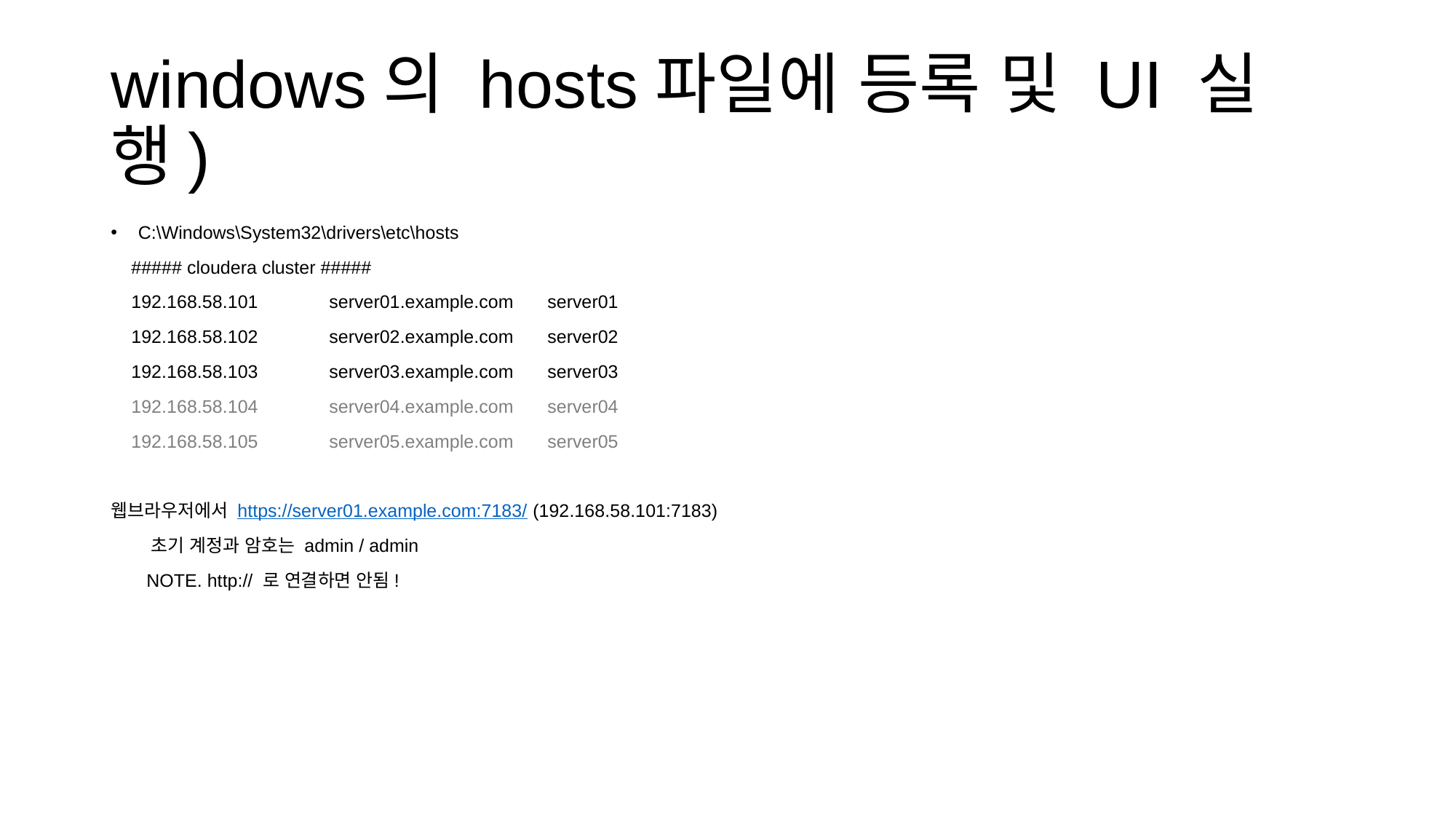

# windows의 hosts파일에 등록 및 UI 실행)
C:\Windows\System32\drivers\etc\hosts
    ##### cloudera cluster #####
    192.168.58.101	server01.example.com	server01
    192.168.58.102	server02.example.com	server02
    192.168.58.103	server03.example.com	server03
    192.168.58.104	server04.example.com	server04
    192.168.58.105	server05.example.com	server05

웹브라우저에서 https://server01.example.com:7183/ (192.168.58.101:7183)
       초기 계정과 암호는 admin / admin
       NOTE. http:// 로 연결하면 안됨!